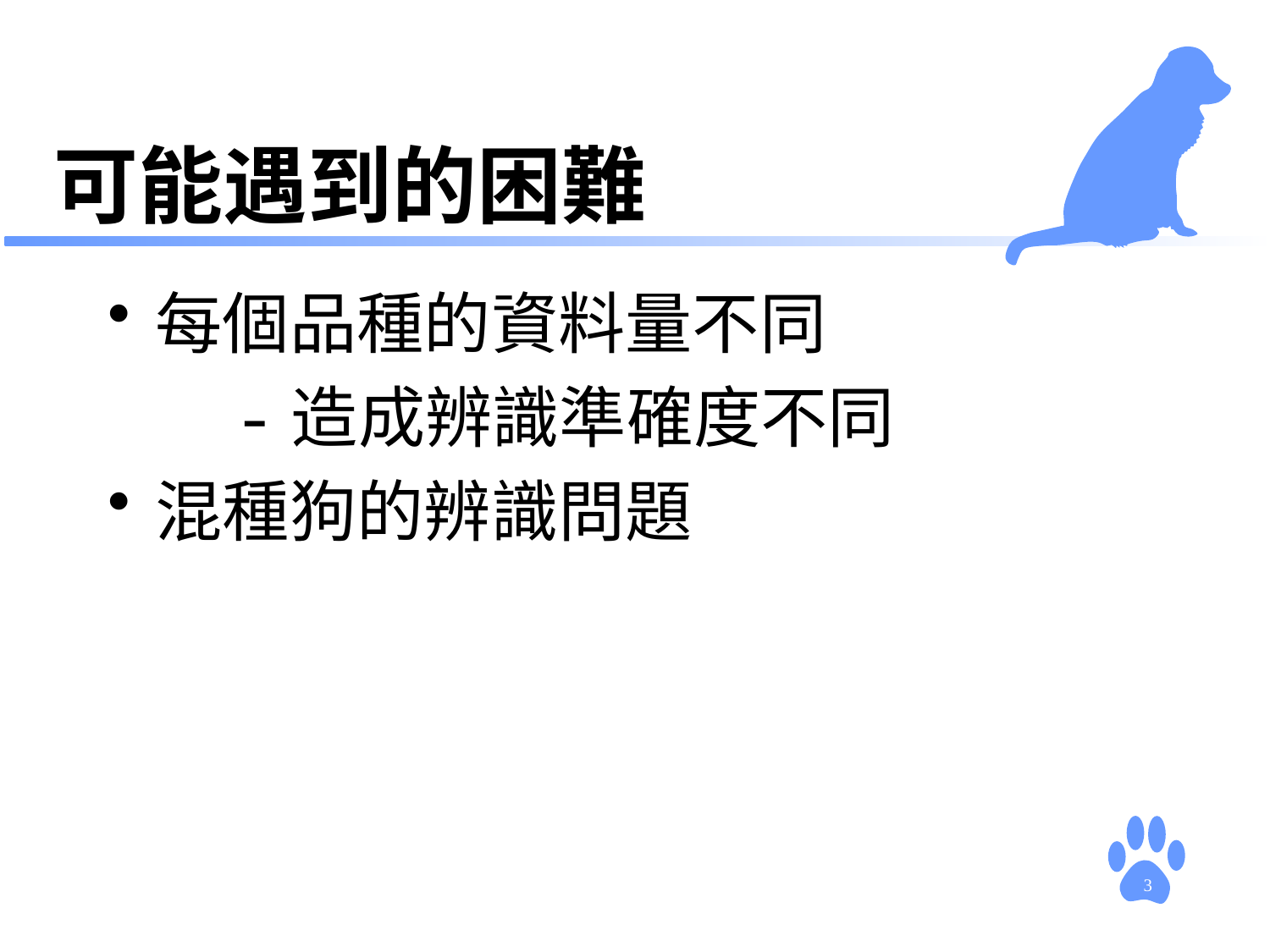

可能遇到的困難
每個品種的資料量不同
	-造成辨識準確度不同
混種狗的辨識問題

3